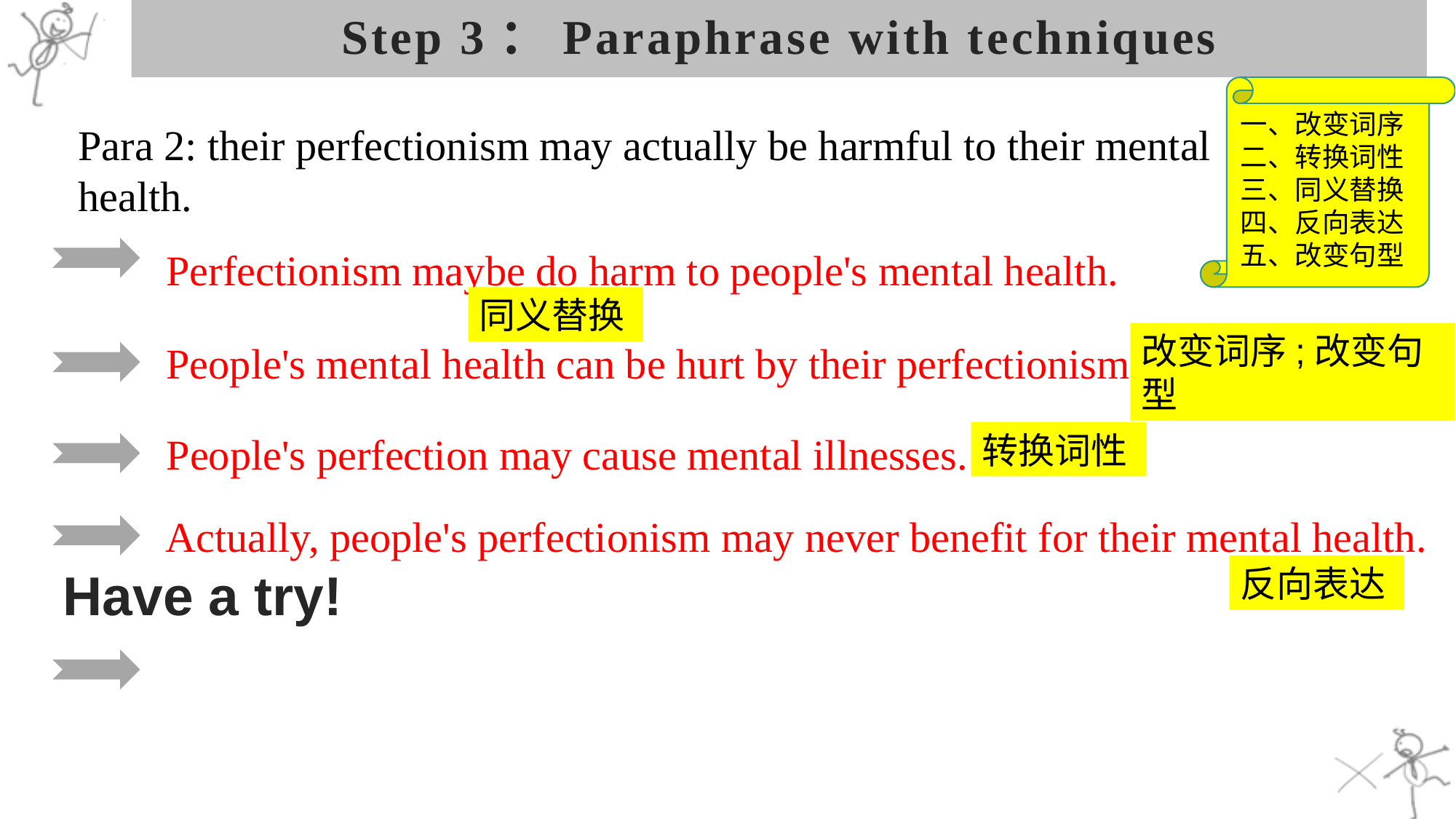

# Step 3：Paraphrase with techniques

一、改变词序
二、转换词性
三、同义替换
四、反向表达
五、改变句型
Para 2: their perfectionism may actually be harmful to their mental health.

Perfectionism maybe do harm to people's mental health.
同义替换
改变词序;改变句型
People's mental health can be hurt by their perfectionism.

People's perfection may cause mental illnesses.
转换词性

Actually, people's perfectionism may never benefit for their mental health.

Have a try!
反向表达